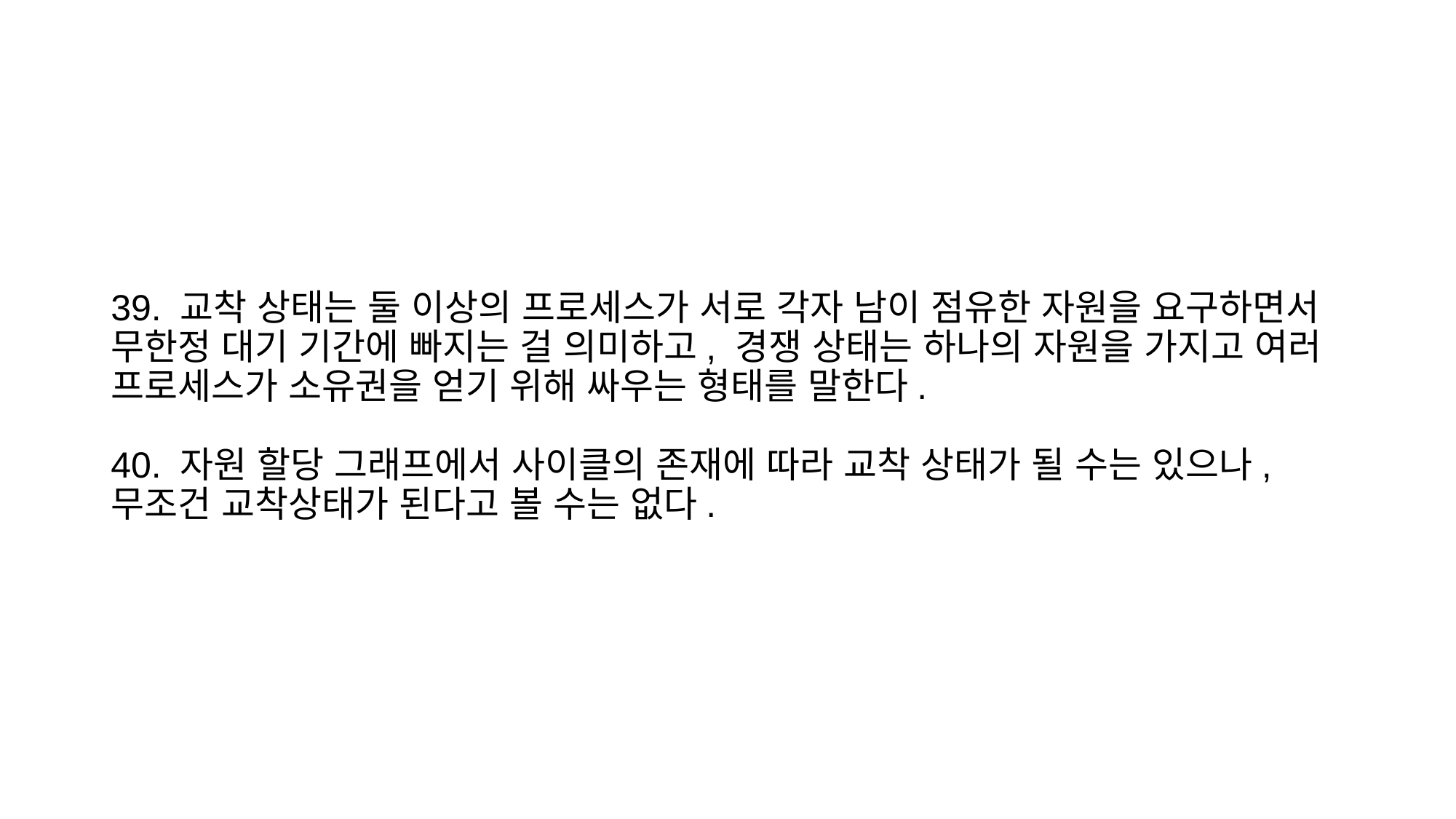

# 39. 교착 상태는 둘 이상의 프로세스가 서로 각자 남이 점유한 자원을 요구하면서 무한정 대기 기간에 빠지는 걸 의미하고, 경쟁 상태는 하나의 자원을 가지고 여러 프로세스가 소유권을 얻기 위해 싸우는 형태를 말한다. 40. 자원 할당 그래프에서 사이클의 존재에 따라 교착 상태가 될 수는 있으나, 무조건 교착상태가 된다고 볼 수는 없다.